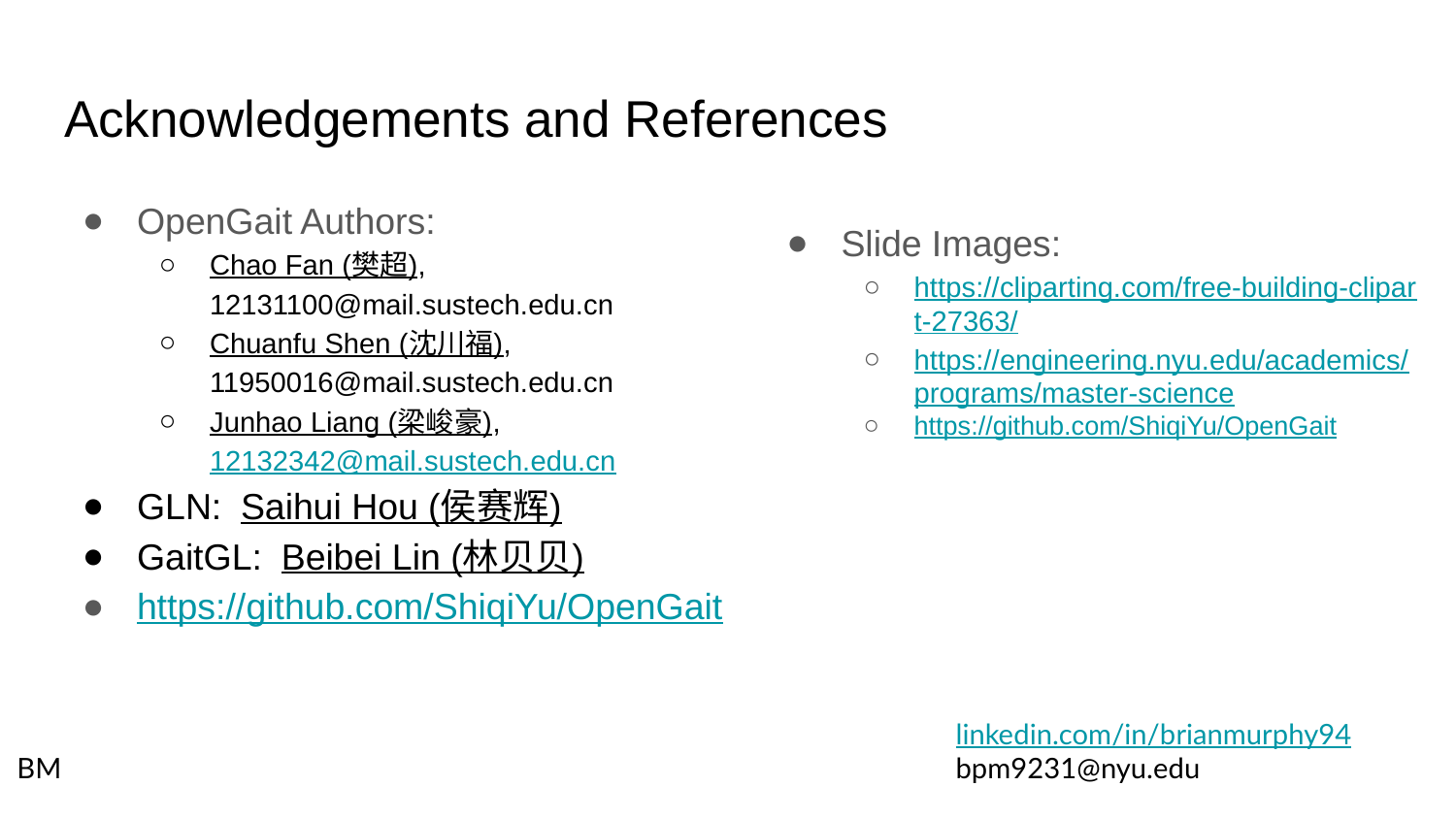

# Acknowledgements and References
OpenGait Authors:
Chao Fan (樊超), 12131100@mail.sustech.edu.cn
Chuanfu Shen (沈川福), 11950016@mail.sustech.edu.cn
Junhao Liang (梁峻豪), 12132342@mail.sustech.edu.cn
GLN: Saihui Hou (侯赛辉)
GaitGL: Beibei Lin (林贝贝)
https://github.com/ShiqiYu/OpenGait
Slide Images:
https://cliparting.com/free-building-clipart-27363/
https://engineering.nyu.edu/academics/programs/master-science
https://github.com/ShiqiYu/OpenGait

linkedin.com/in/brianmurphy94
bpm9231@nyu.edu
BM